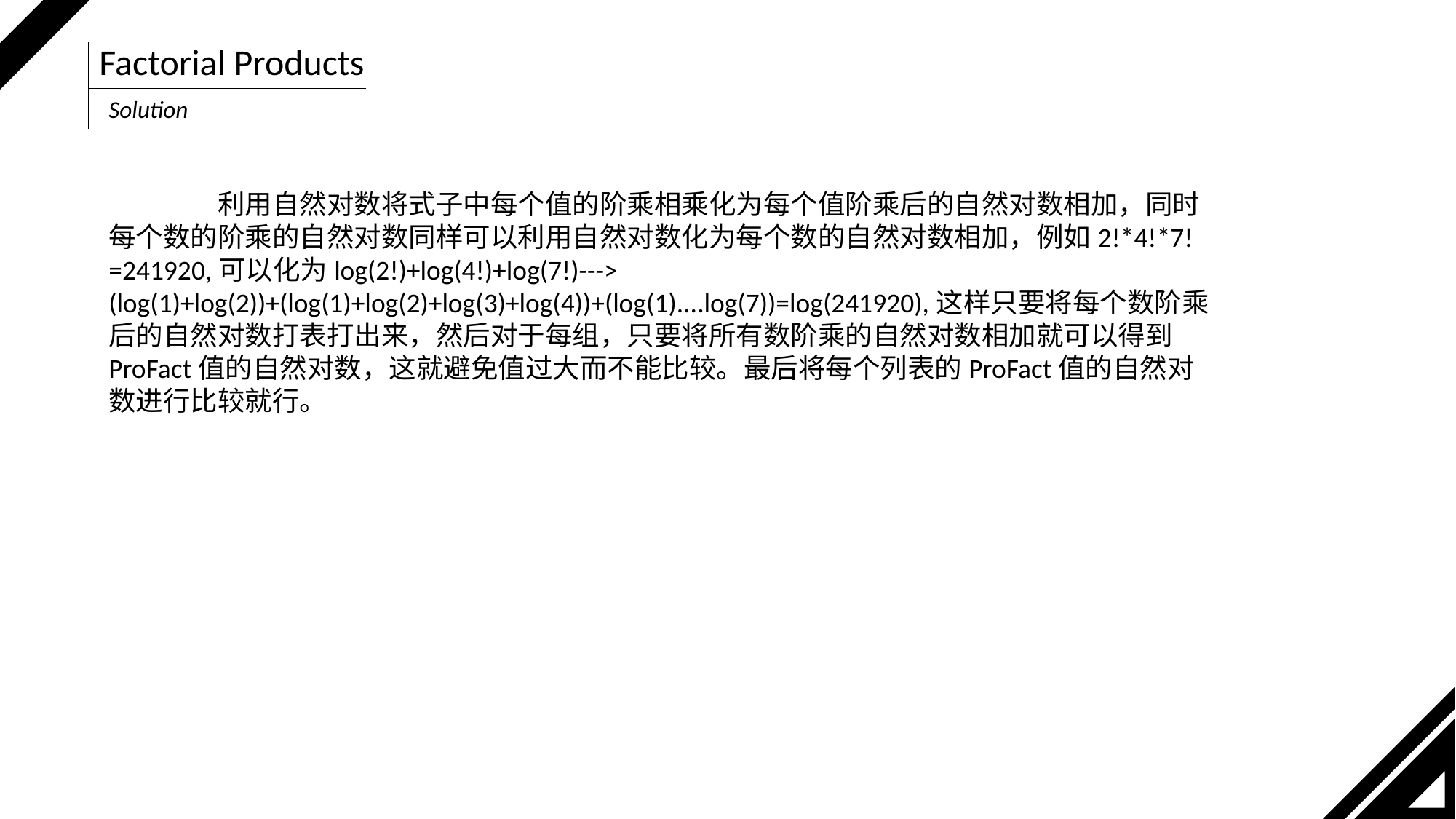

Factorial Products
Solution
	利用自然对数将式子中每个值的阶乘相乘化为每个值阶乘后的自然对数相加，同时每个数的阶乘的自然对数同样可以利用自然对数化为每个数的自然对数相加，例如2!*4!*7!=241920,可以化为log(2!)+log(4!)+log(7!)--->
(log(1)+log(2))+(log(1)+log(2)+log(3)+log(4))+(log(1)....log(7))=log(241920),这样只要将每个数阶乘后的自然对数打表打出来，然后对于每组，只要将所有数阶乘的自然对数相加就可以得到ProFact值的自然对数，这就避免值过大而不能比较。最后将每个列表的ProFact值的自然对数进行比较就行。